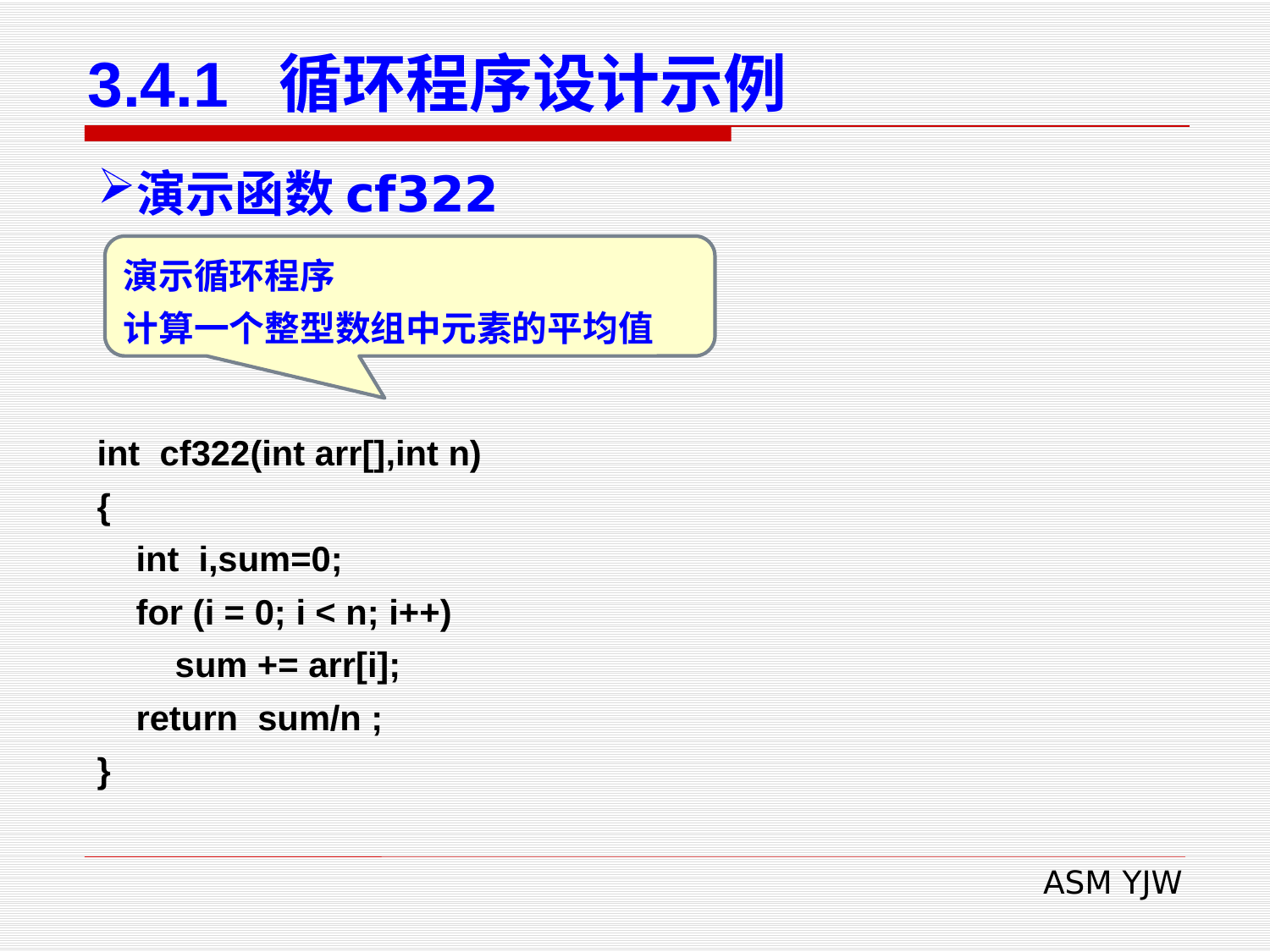

# 3.4.1  循环程序设计示例
演示函数cf322
演示循环程序
计算一个整型数组中元素的平均值
int  cf322(int arr[],int n)
{
    int  i,sum=0;
    for (i = 0; i < n; i++)
        sum += arr[i];
    return  sum/n ;
}